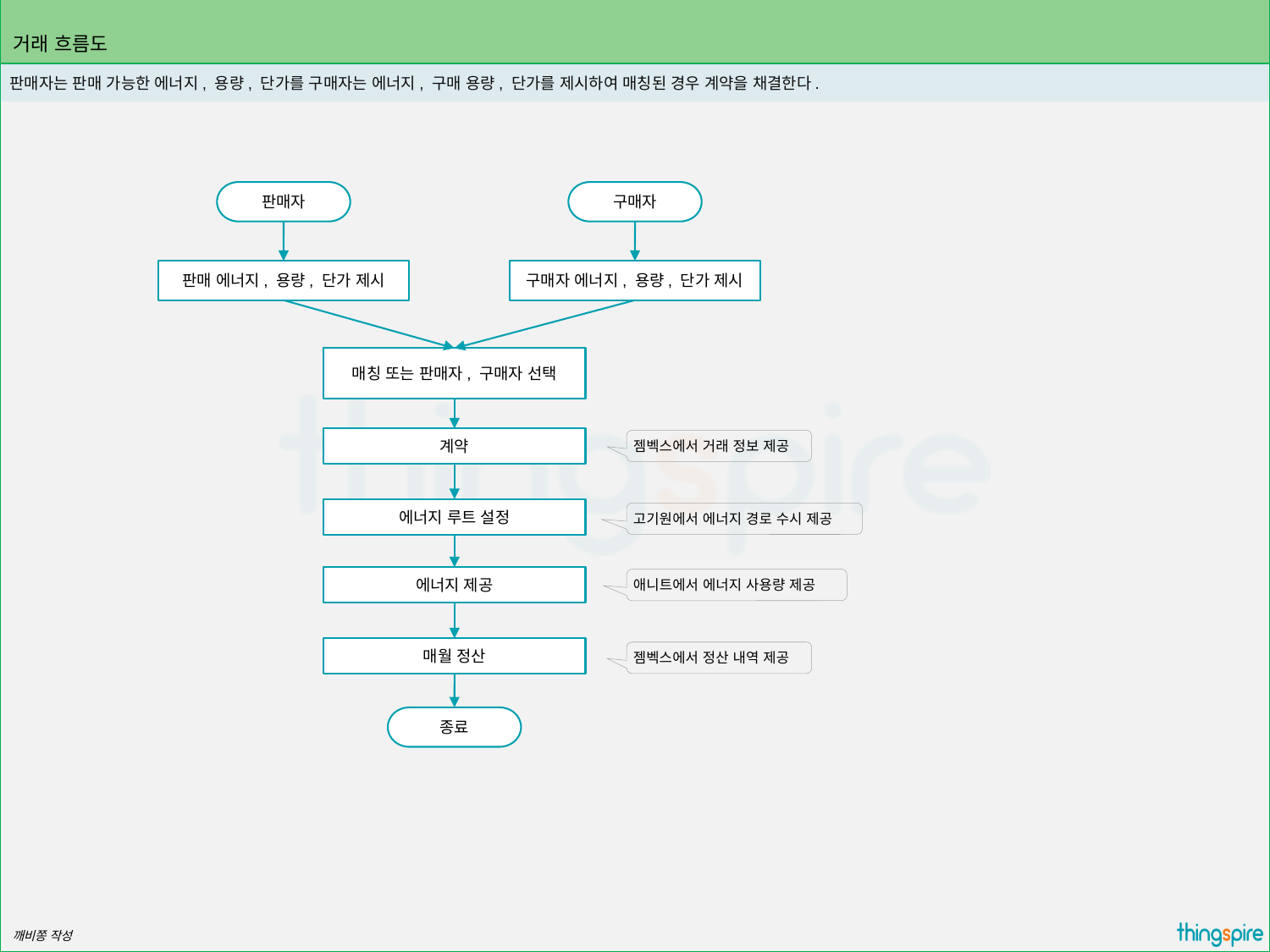

# 거래 흐름도
판매자는 판매 가능한 에너지, 용량, 단가를 구매자는 에너지, 구매 용량, 단가를 제시하여 매칭된 경우 계약을 채결한다.
판매자
구매자
판매 에너지, 용량, 단가 제시
구매자 에너지, 용량, 단가 제시
매칭 또는 판매자, 구매자 선택
계약
젬벡스에서 거래 정보 제공
에너지 루트 설정
고기원에서 에너지 경로 수시 제공
에너지 제공
애니트에서 에너지 사용량 제공
매월 정산
젬벡스에서 정산 내역 제공
종료